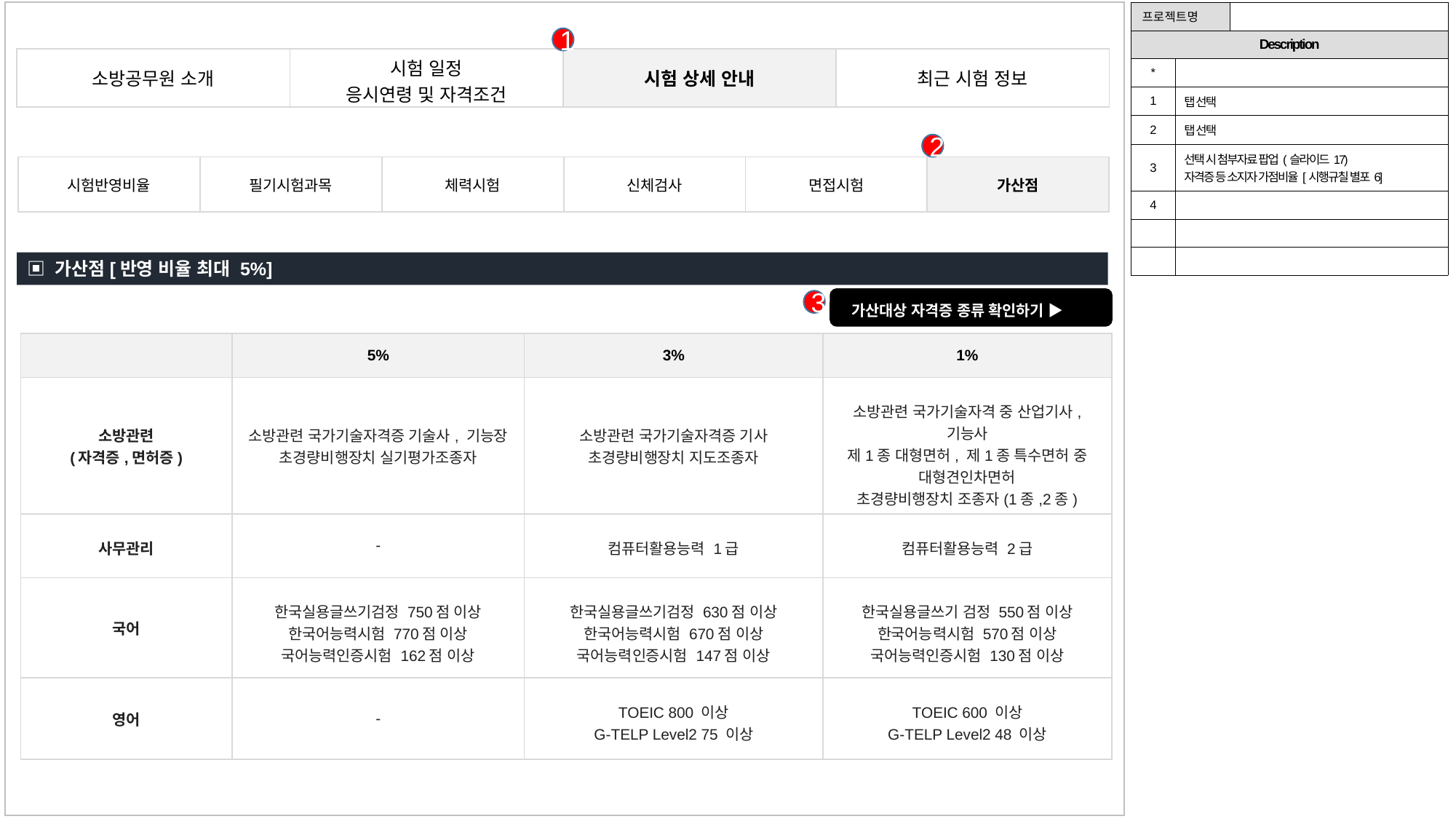

| 프로젝트명 |  |  |
| --- | --- | --- |
| Description |  |  |
| \* |  |  |
| 1 | 탭 선택 |  |
| 2 | 탭 선택 |  |
| 3 | 선택 시 첨부자료 팝업(슬라이드17) 자격증 등 소지자 가점비율[시행규칠 별포6] |  |
| 4 |  |  |
|  |  |  |
|  |  |  |
1
| 소방공무원 소개 | 시험 일정 응시연령 및 자격조건 | 시험 상세 안내 | 최근 시험 정보 |
| --- | --- | --- | --- |
2
| 시험반영비율 | 필기시험과목 | 체력시험 | 신체검사 | 면접시험 | 가산점 |
| --- | --- | --- | --- | --- | --- |
▣ 가산점[반영 비율 최대 5%]

3
가산대상 자격증 종류 확인하기 ▶
|  | 5% | 3% | 1% |
| --- | --- | --- | --- |
| 소방관련 (자격증,면허증) | 소방관련 국가기술자격증 기술사, 기능장 초경량비행장치 실기평가조종자 | 소방관련 국가기술자격증 기사 초경량비행장치 지도조종자 | 소방관련 국가기술자격 중 산업기사, 기능사 제1종 대형면허, 제1종 특수면허 중 대형견인차면허 초경량비행장치 조종자(1종,2종) |
| 사무관리 | - | 컴퓨터활용능력 1급 | 컴퓨터활용능력 2급 |
| 국어 | 한국실용글쓰기검정 750점 이상 한국어능력시험 770점 이상 국어능력인증시험 162점 이상 | 한국실용글쓰기검정 630점 이상 한국어능력시험 670점 이상 국어능력인증시험 147점 이상 | 한국실용글쓰기 검정 550점 이상 한국어능력시험 570점 이상 국어능력인증시험 130점 이상 |
| 영어 | - | TOEIC 800 이상 G-TELP Level2 75 이상 | TOEIC 600 이상 G-TELP Level2 48 이상 |